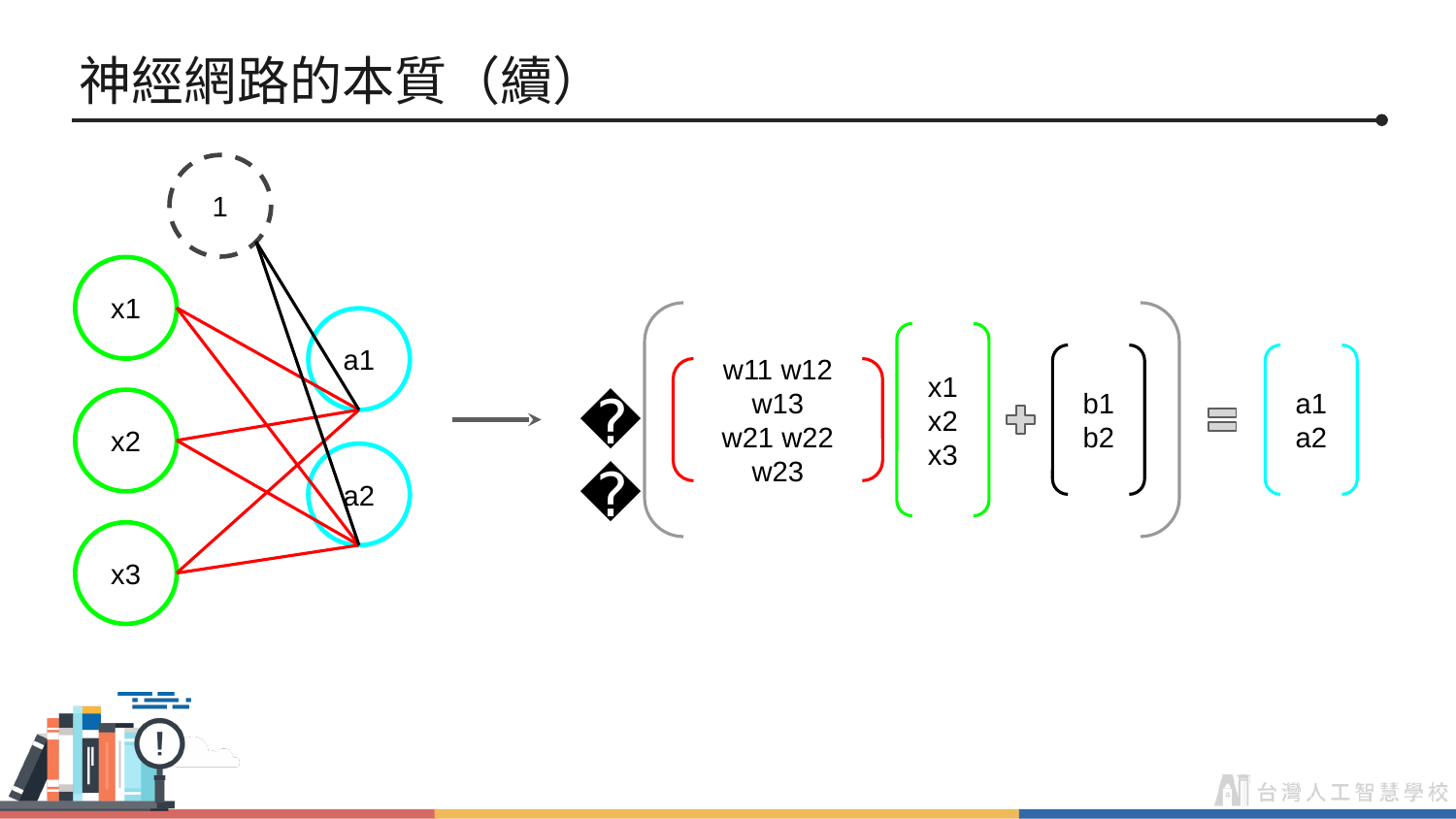

# 神經網路的本質（續）
1
x1

a1
x1
x2
x3
b1
b2
a1
a2
w11 w12 w13
w21 w22 w23
𝛔
x2

a2
x3